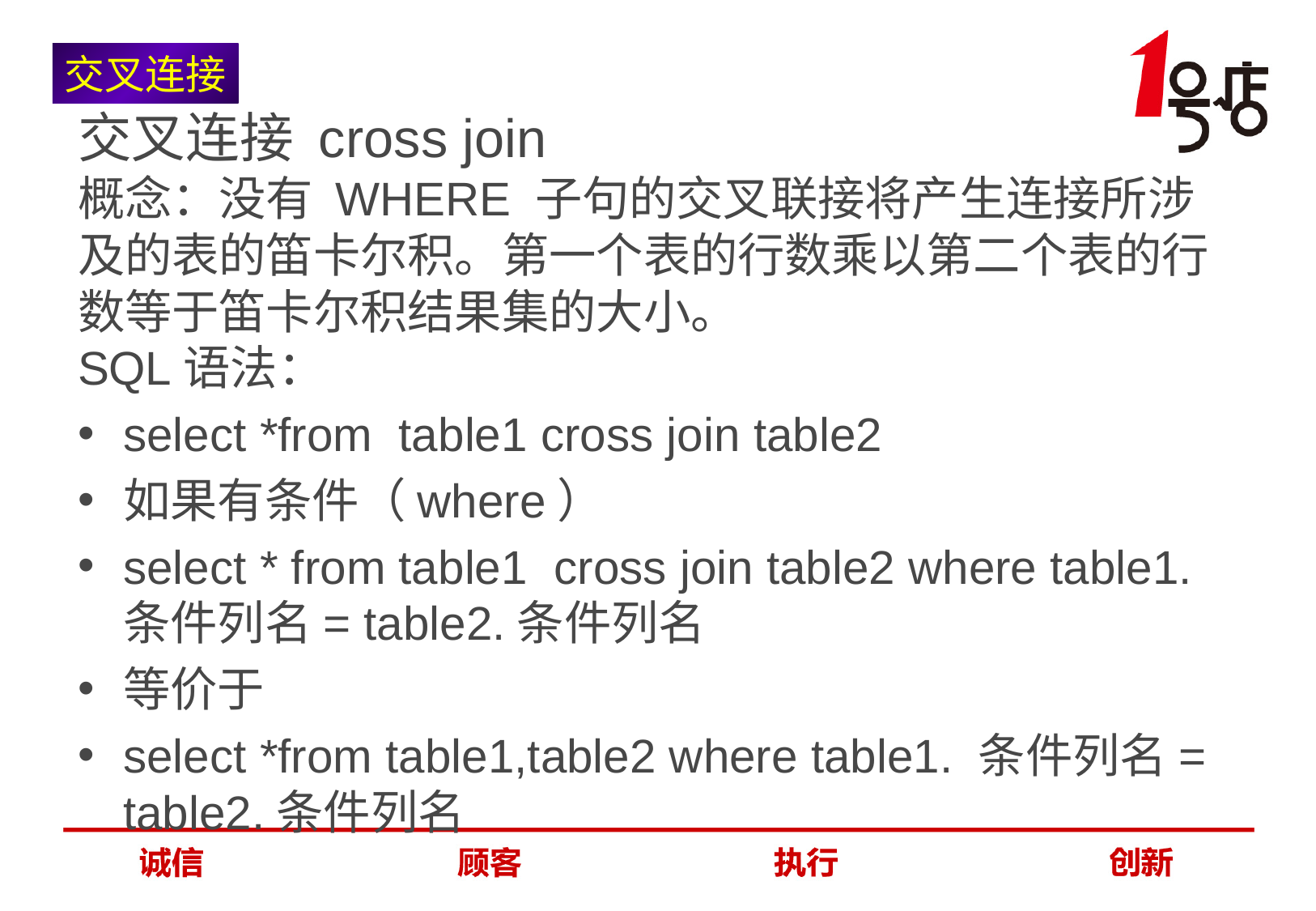

交叉连接
交叉连接 cross join
概念：没有 WHERE 子句的交叉联接将产生连接所涉及的表的笛卡尔积。第一个表的行数乘以第二个表的行数等于笛卡尔积结果集的大小。
SQL语法：
select *from  table1 cross join table2
如果有条件（where）
select * from table1  cross join table2 where table1. 条件列名= table2.条件列名
等价于
select *from table1,table2 where table1. 条件列名= table2.条件列名